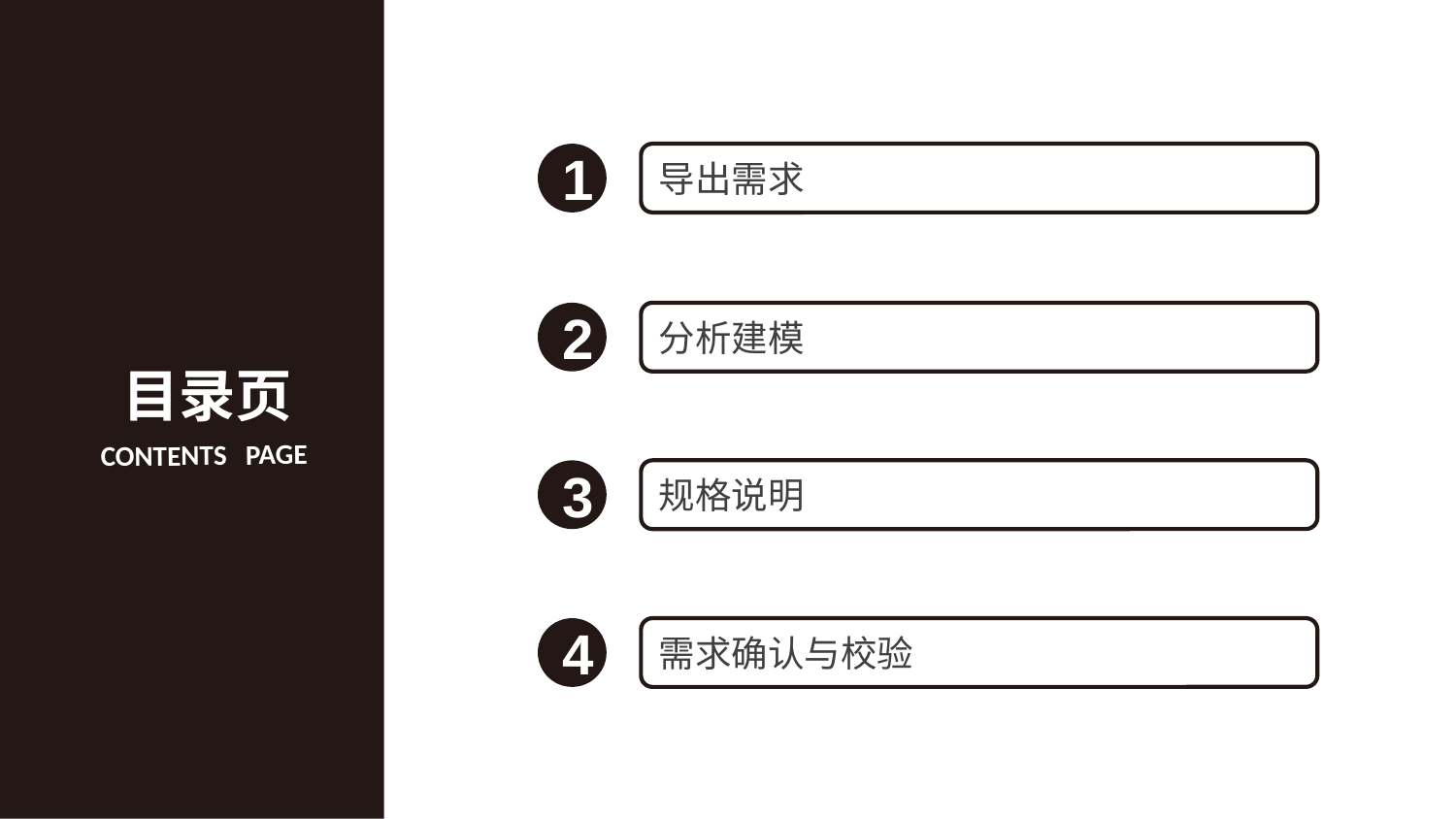

1
导出需求
2
分析建模
目录页
CONTENTS   PAGE
3
规格说明
需求确认与校验
4